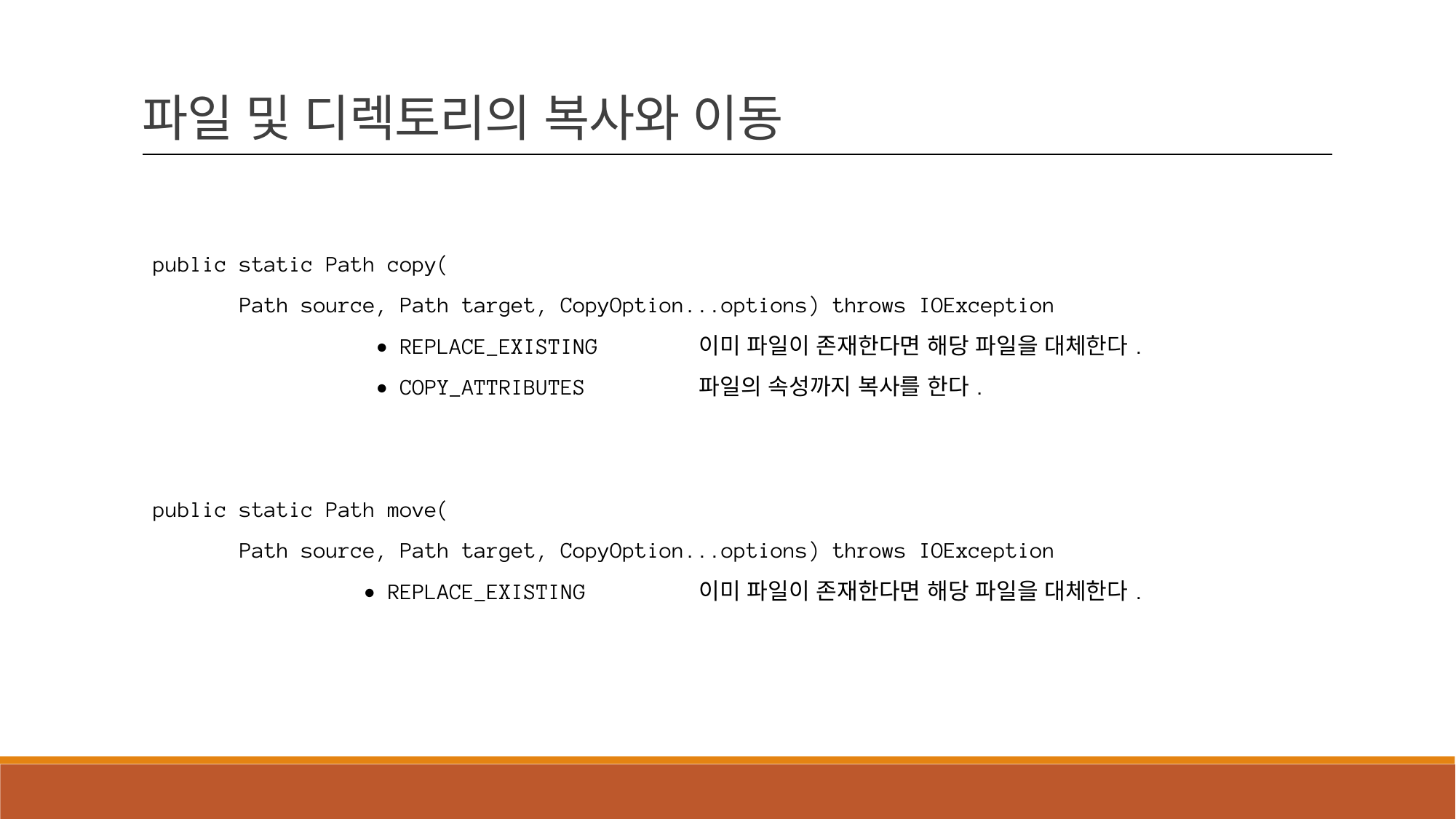

파일 및 디렉토리의 복사와 이동
public static Path copy(
       Path source, Path target, CopyOption...options) throws IOException
                  • REPLACE_EXISTING 	이미 파일이 존재한다면 해당 파일을 대체한다.
                  • COPY_ATTRIBUTES 	파일의 속성까지 복사를 한다.

public static Path move(
       Path source, Path target, CopyOption...options) throws IOException
                 • REPLACE_EXISTING 	이미 파일이 존재한다면 해당 파일을 대체한다.